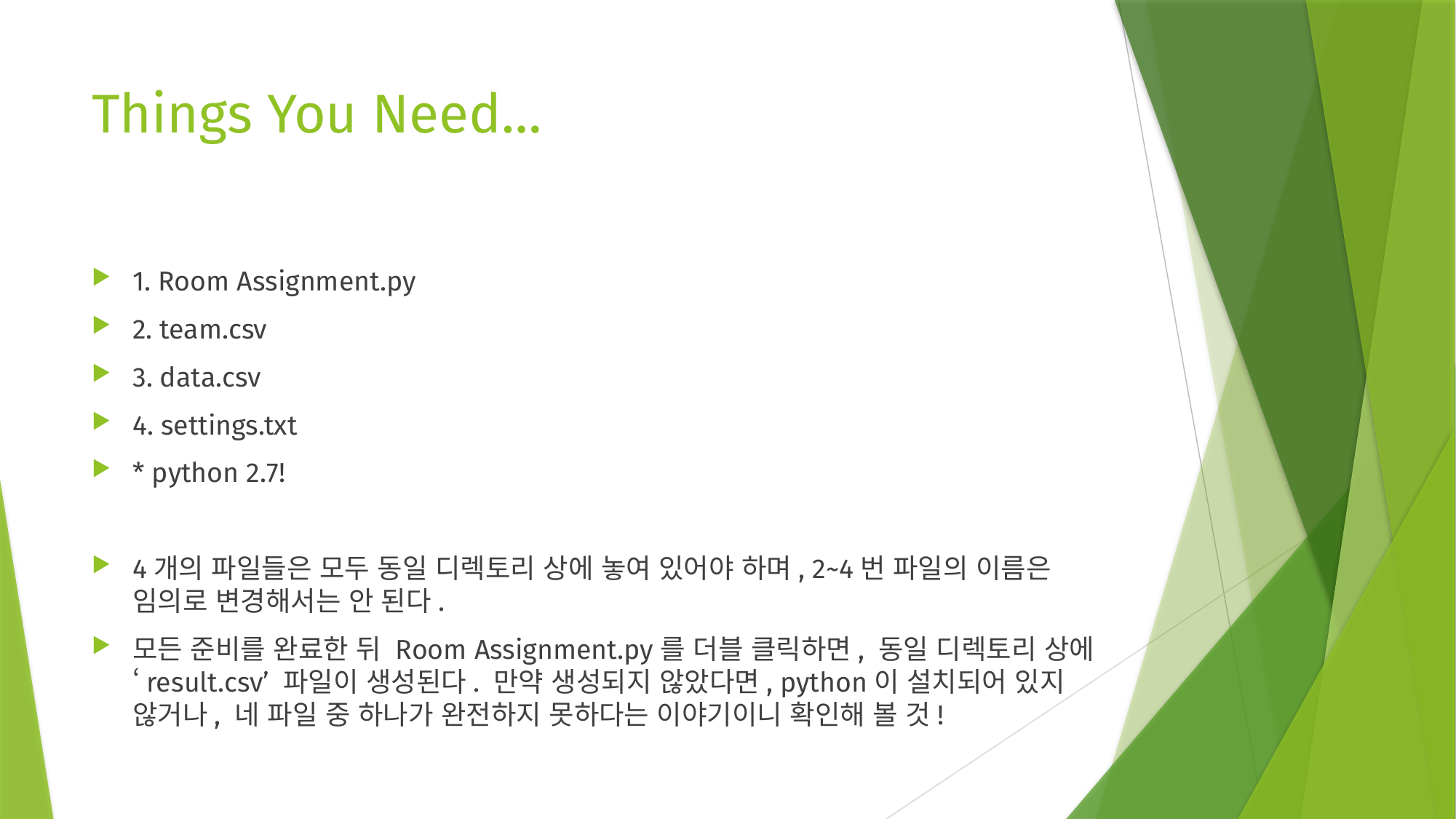

# Things You Need…
1. Room Assignment.py
2. team.csv
3. data.csv
4. settings.txt
* python 2.7!

4개의 파일들은 모두 동일 디렉토리 상에 놓여 있어야 하며, 2~4번 파일의 이름은 임의로 변경해서는 안 된다.
모든 준비를 완료한 뒤 Room Assignment.py를 더블 클릭하면, 동일 디렉토리 상에 ‘result.csv’ 파일이 생성된다. 만약 생성되지 않았다면, python이 설치되어 있지 않거나, 네 파일 중 하나가 완전하지 못하다는 이야기이니 확인해 볼 것!